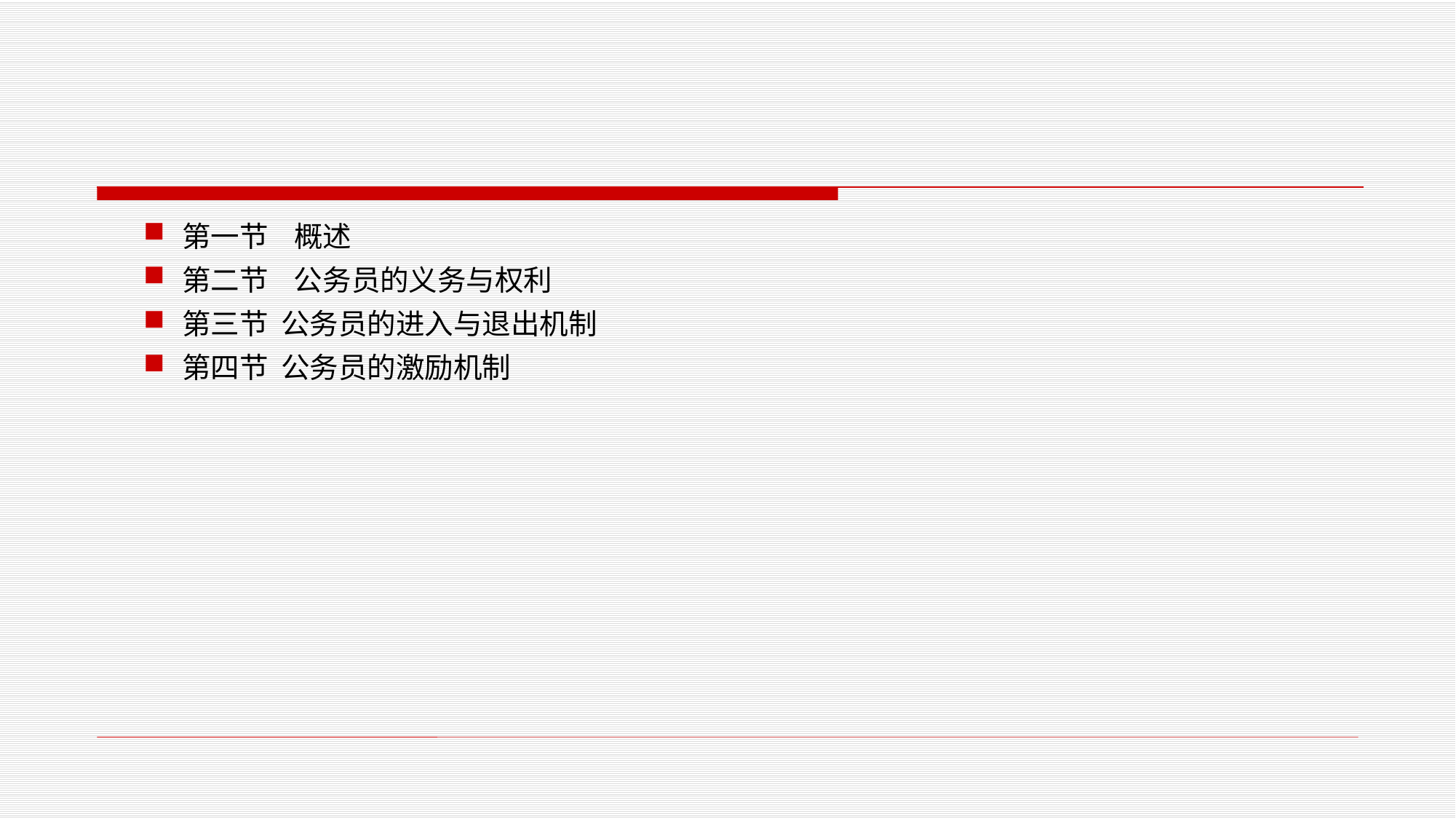

#
第一节    概述
第二节    公务员的义务与权利
第三节  公务员的进入与退出机制
第四节  公务员的激励机制